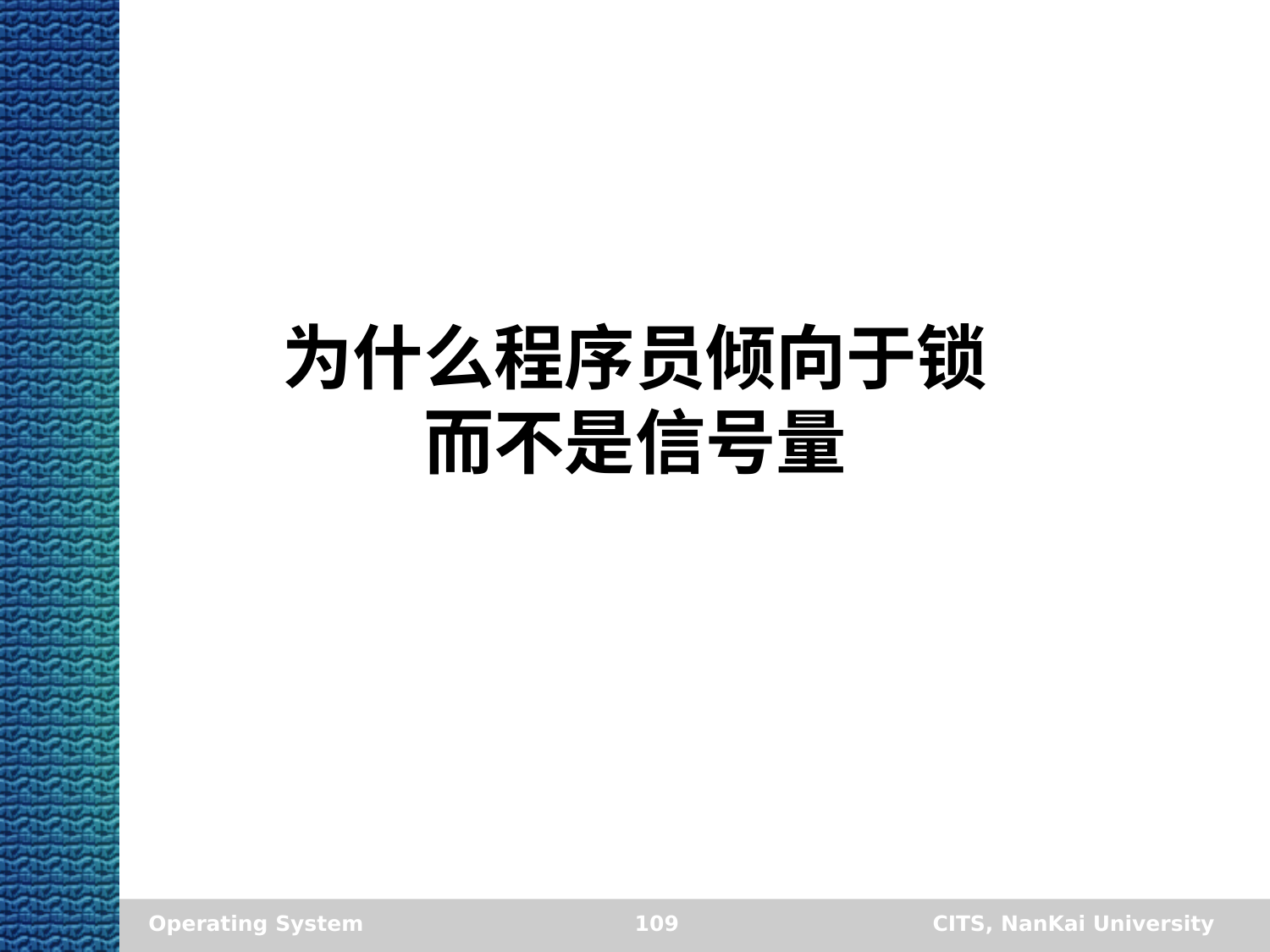

# 为什么程序员倾向于锁 而不是信号量

Operating System
109
CITS, NanKai University